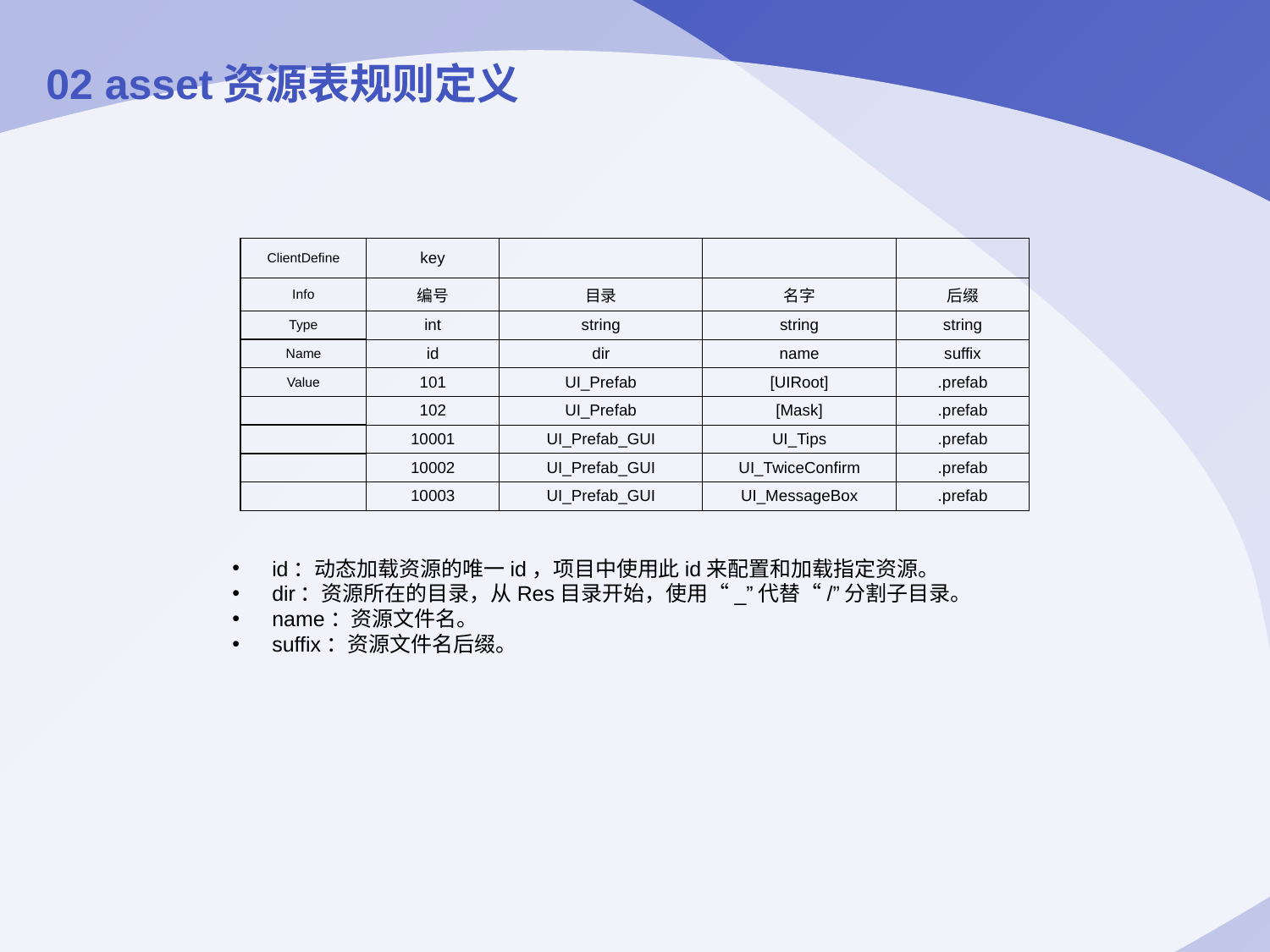

02 asset资源表规则定义
| ClientDefine | key |  |  |  |
| --- | --- | --- | --- | --- |
| Info | 编号 | 目录 | 名字 | 后缀 |
| Type | int | string | string | string |
| Name | id | dir | name | suffix |
| Value | 101 | UI\_Prefab | [UIRoot] | .prefab |
|  | 102 | UI\_Prefab | [Mask] | .prefab |
|  | 10001 | UI\_Prefab\_GUI | UI\_Tips | .prefab |
|  | 10002 | UI\_Prefab\_GUI | UI\_TwiceConfirm | .prefab |
|  | 10003 | UI\_Prefab\_GUI | UI\_MessageBox | .prefab |
id：动态加载资源的唯一id，项目中使用此id来配置和加载指定资源。
dir：资源所在的目录，从Res目录开始，使用“_”代替“/”分割子目录。
name：资源文件名。
suffix：资源文件名后缀。